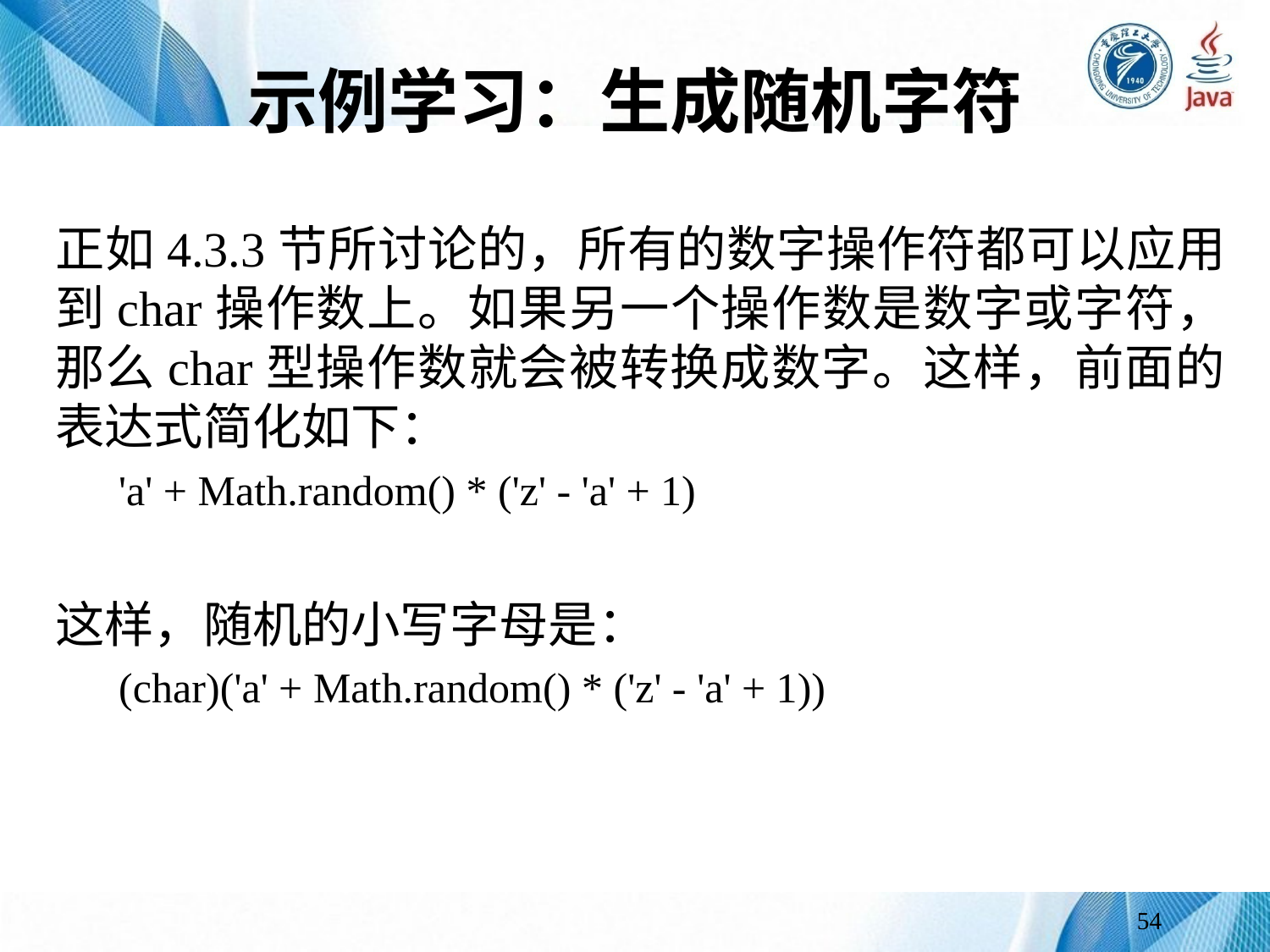

# 示例学习：生成随机字符
正如4.3.3节所讨论的，所有的数字操作符都可以应用到char操作数上。如果另一个操作数是数字或字符，那么char型操作数就会被转换成数字。这样，前面的表达式简化如下：
'a' + Math.random() * ('z' - 'a' + 1)

这样，随机的小写字母是：
(char)('a' + Math.random() * ('z' - 'a' + 1))
54